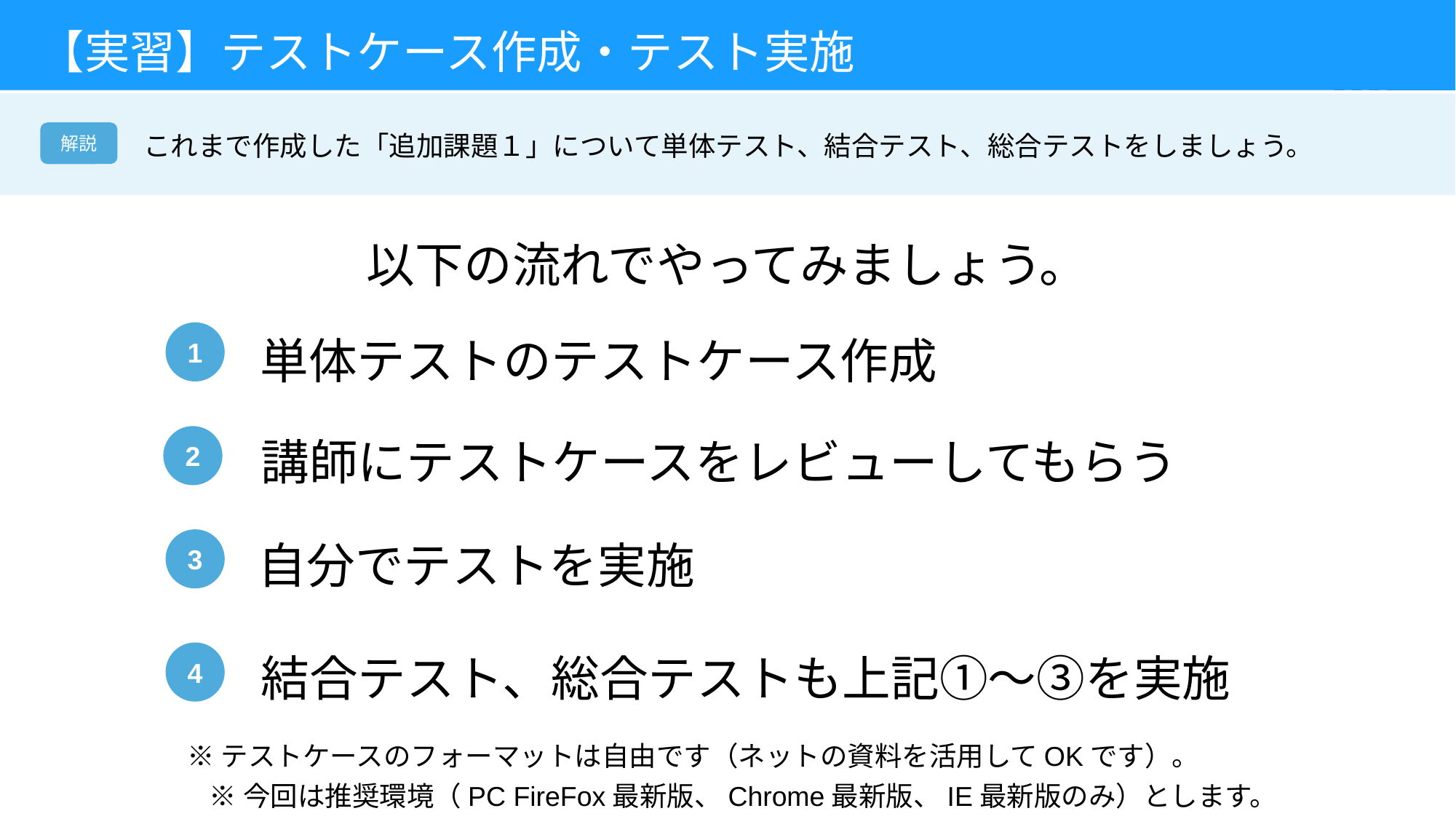

# 【実習】テストケース作成・テスト実施

解説
これまで作成した「追加課題１」について単体テスト、結合テスト、総合テストをしましょう。
以下の流れでやってみましょう。
1
単体テストのテストケース作成
2
講師にテストケースをレビューしてもらう
3
自分でテストを実施
4
結合テスト、総合テストも上記①～③を実施
※テストケースのフォーマットは自由です（ネットの資料を活用してOKです）。
※今回は推奨環境（PC FireFox最新版、Chrome最新版、IE最新版のみ）とします。